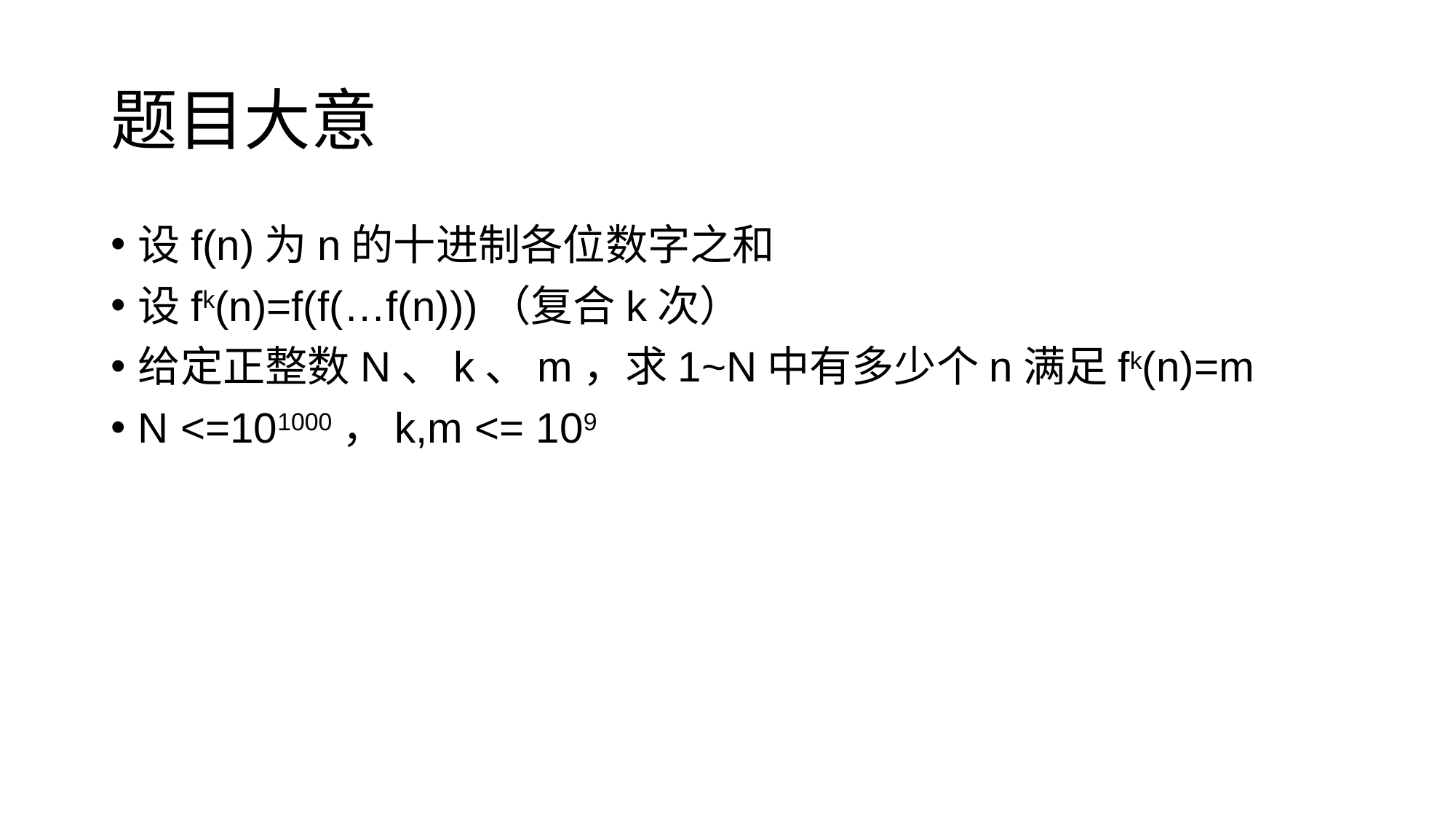

# 题目大意
设f(n)为n的十进制各位数字之和
设fk(n)=f(f(…f(n)))（复合k次）
给定正整数N、k、m，求1~N中有多少个n满足fk(n)=m
N <=101000，k,m <= 109